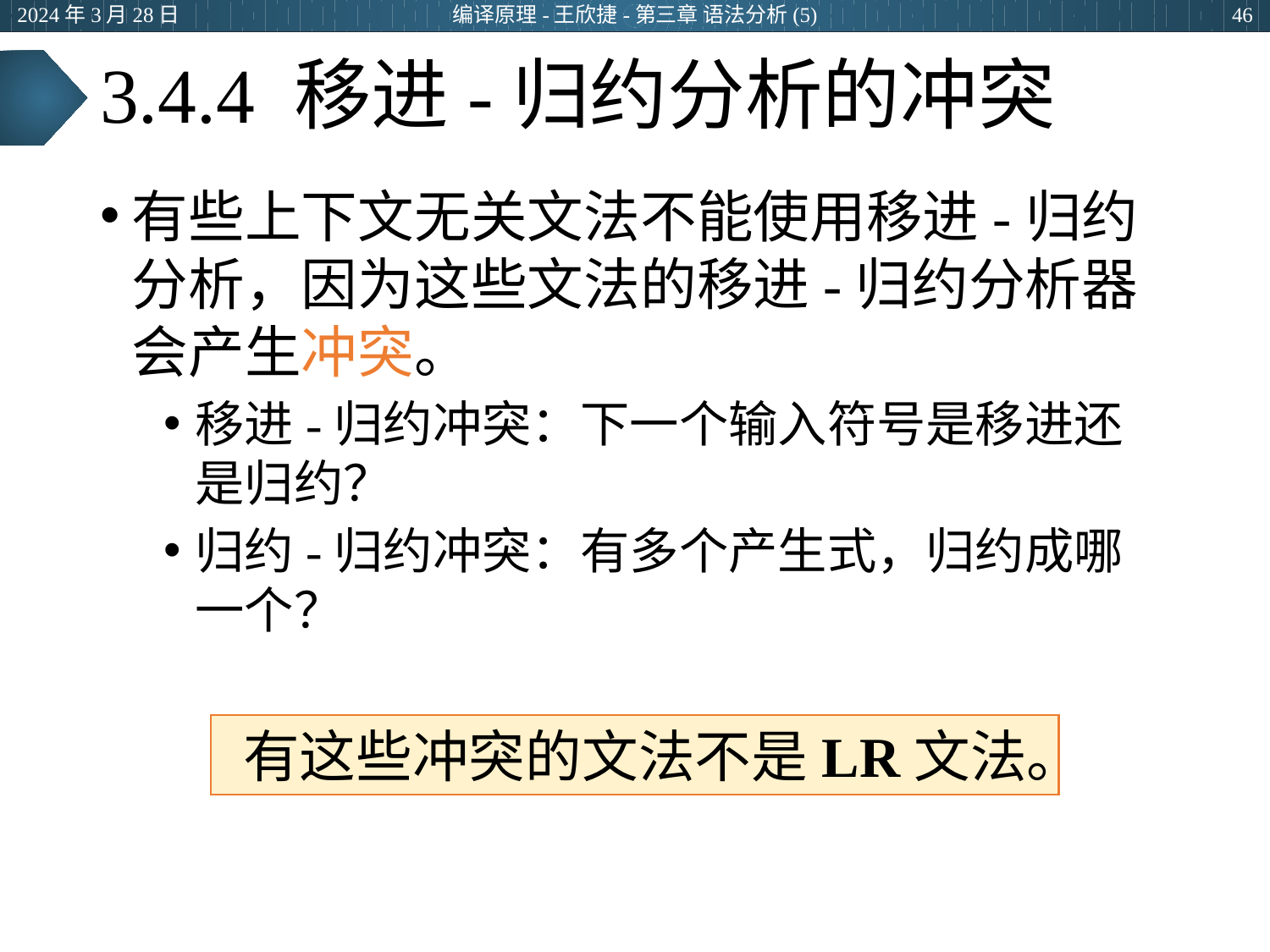

2024年3月28日
编译原理-王欣捷-第三章 语法分析(5)
46
# 3.4.4 移进-归约分析的冲突
有些上下文无关文法不能使用移进-归约分析，因为这些文法的移进-归约分析器会产生冲突。
移进-归约冲突：下一个输入符号是移进还是归约？
归约-归约冲突：有多个产生式，归约成哪一个？
有这些冲突的文法不是LR文法。